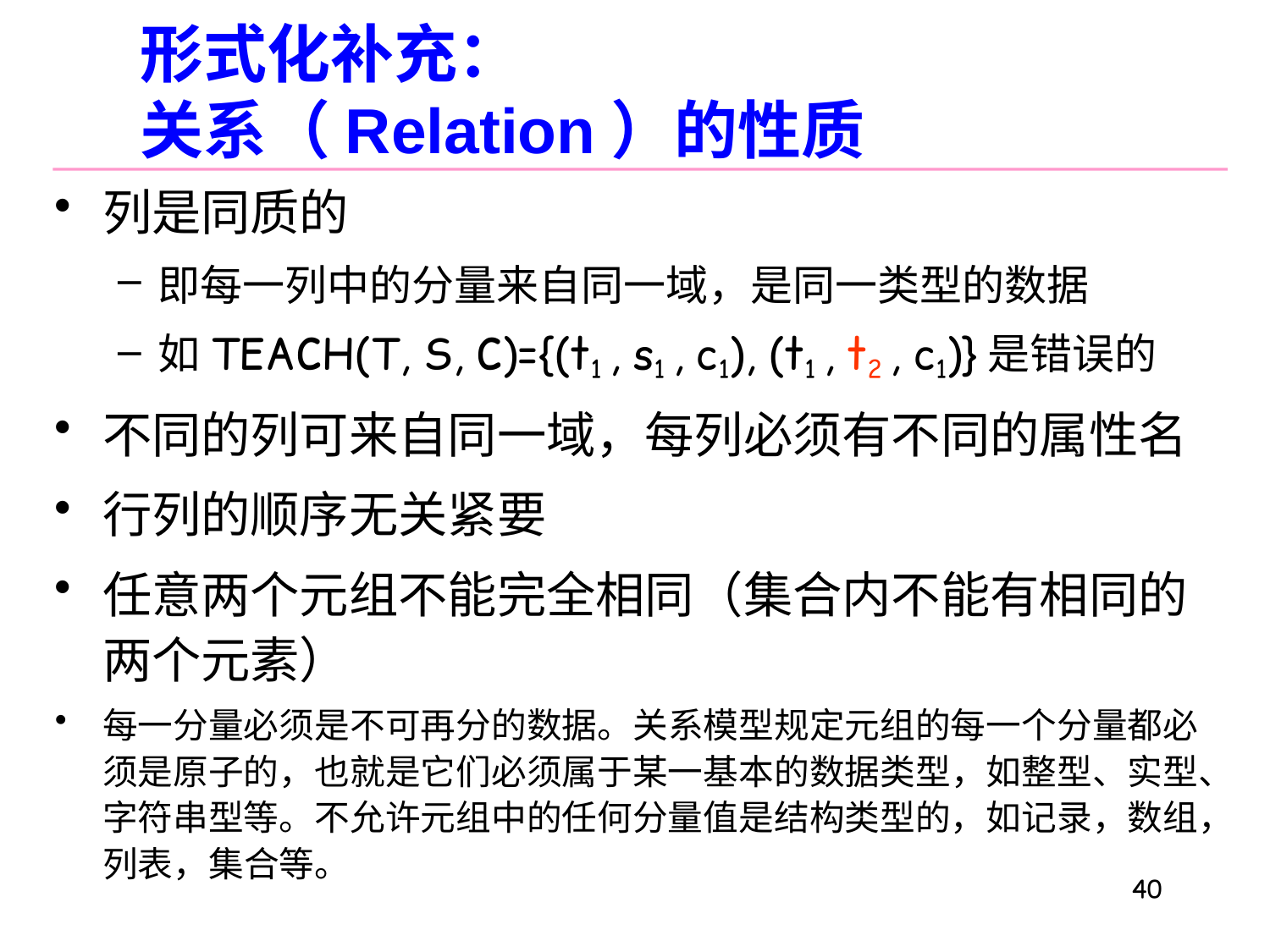

# 形式化补充： 关系（Relation）的性质
列是同质的
即每一列中的分量来自同一域，是同一类型的数据
如TEACH(T, S, C)={(t1 , s1 , c1), (t1 , t2 , c1)}是错误的
不同的列可来自同一域，每列必须有不同的属性名
行列的顺序无关紧要
任意两个元组不能完全相同（集合内不能有相同的两个元素）
每一分量必须是不可再分的数据。关系模型规定元组的每一个分量都必须是原子的，也就是它们必须属于某一基本的数据类型，如整型、实型、字符串型等。不允许元组中的任何分量值是结构类型的，如记录，数组，列表，集合等。
40